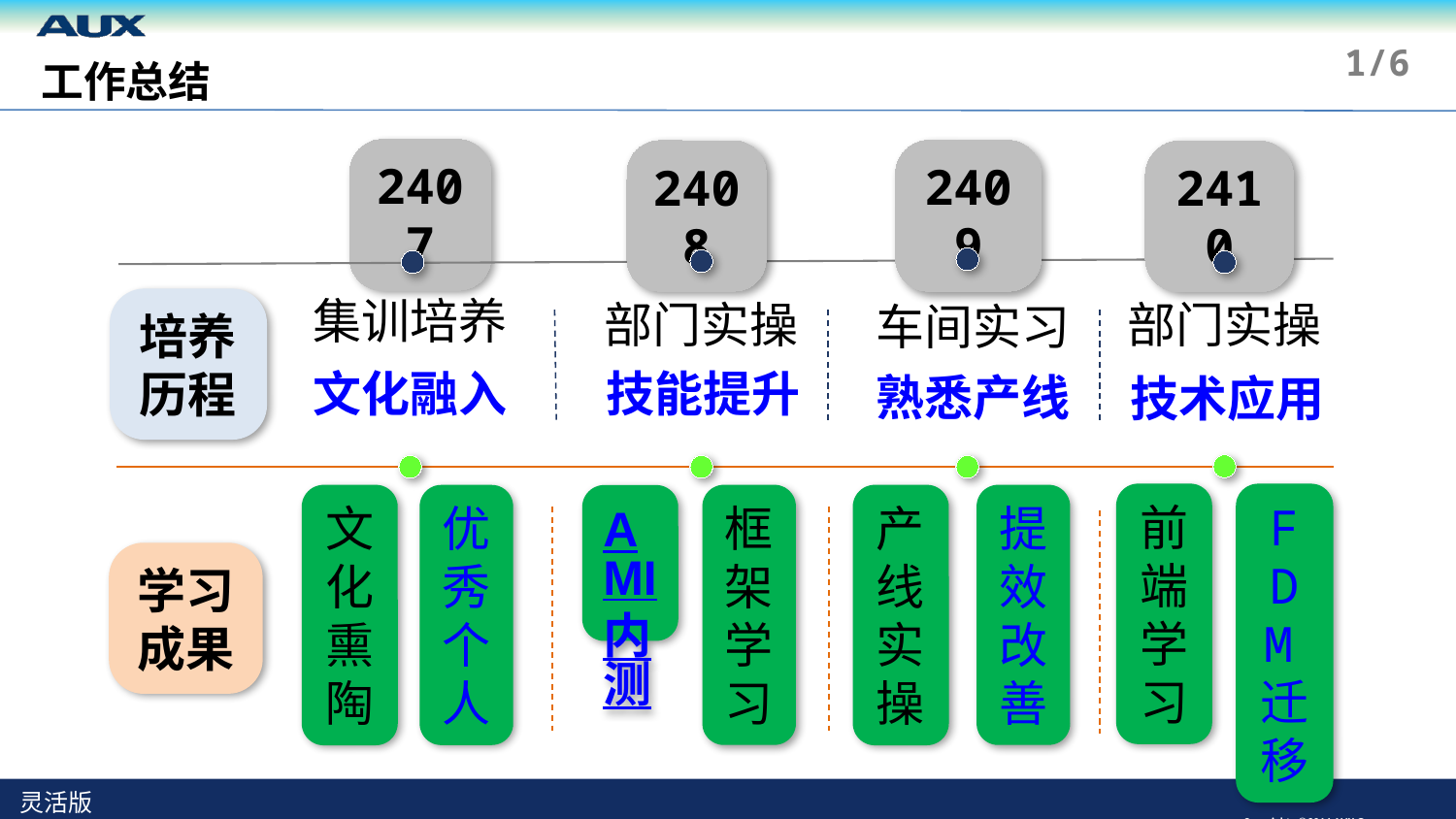

1/6
工作总结
2407
2409
2408
2410

集训培养
部门实操
部门实操
培养历程
车间实习
技能提升

文化融入

熟悉产线
技术应用

FDM迁移
前端学习
产线实操
提效改善
框架学习
文化熏陶
优秀个人
AMI内测
学习成果